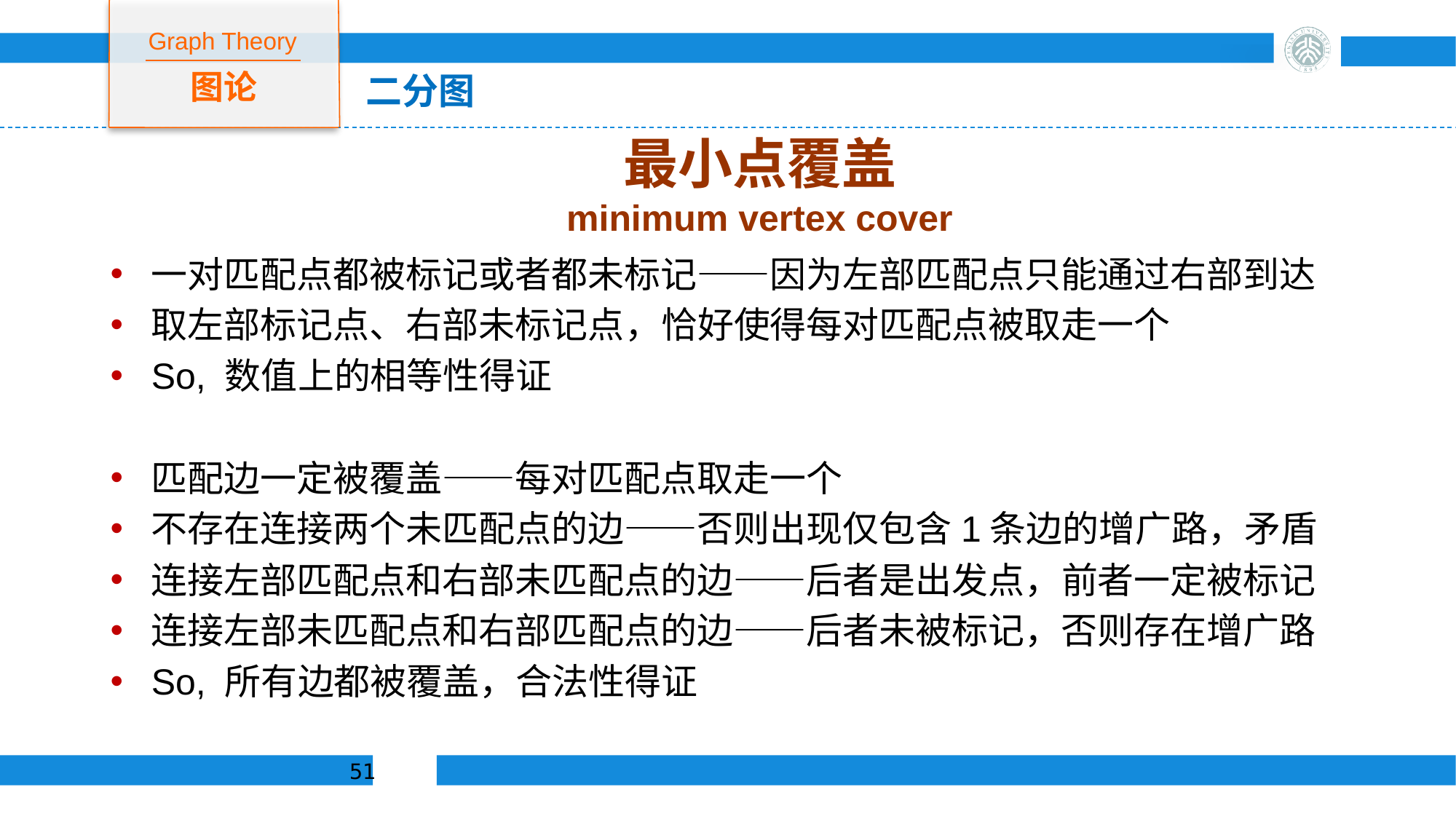

Graph Theory
图论
二分图
# 最小点覆盖 minimum vertex cover
一对匹配点都被标记或者都未标记——因为左部匹配点只能通过右部到达
取左部标记点、右部未标记点，恰好使得每对匹配点被取走一个
So, 数值上的相等性得证

匹配边一定被覆盖——每对匹配点取走一个
不存在连接两个未匹配点的边——否则出现仅包含1条边的增广路，矛盾
连接左部匹配点和右部未匹配点的边——后者是出发点，前者一定被标记
连接左部未匹配点和右部匹配点的边——后者未被标记，否则存在增广路
So, 所有边都被覆盖，合法性得证